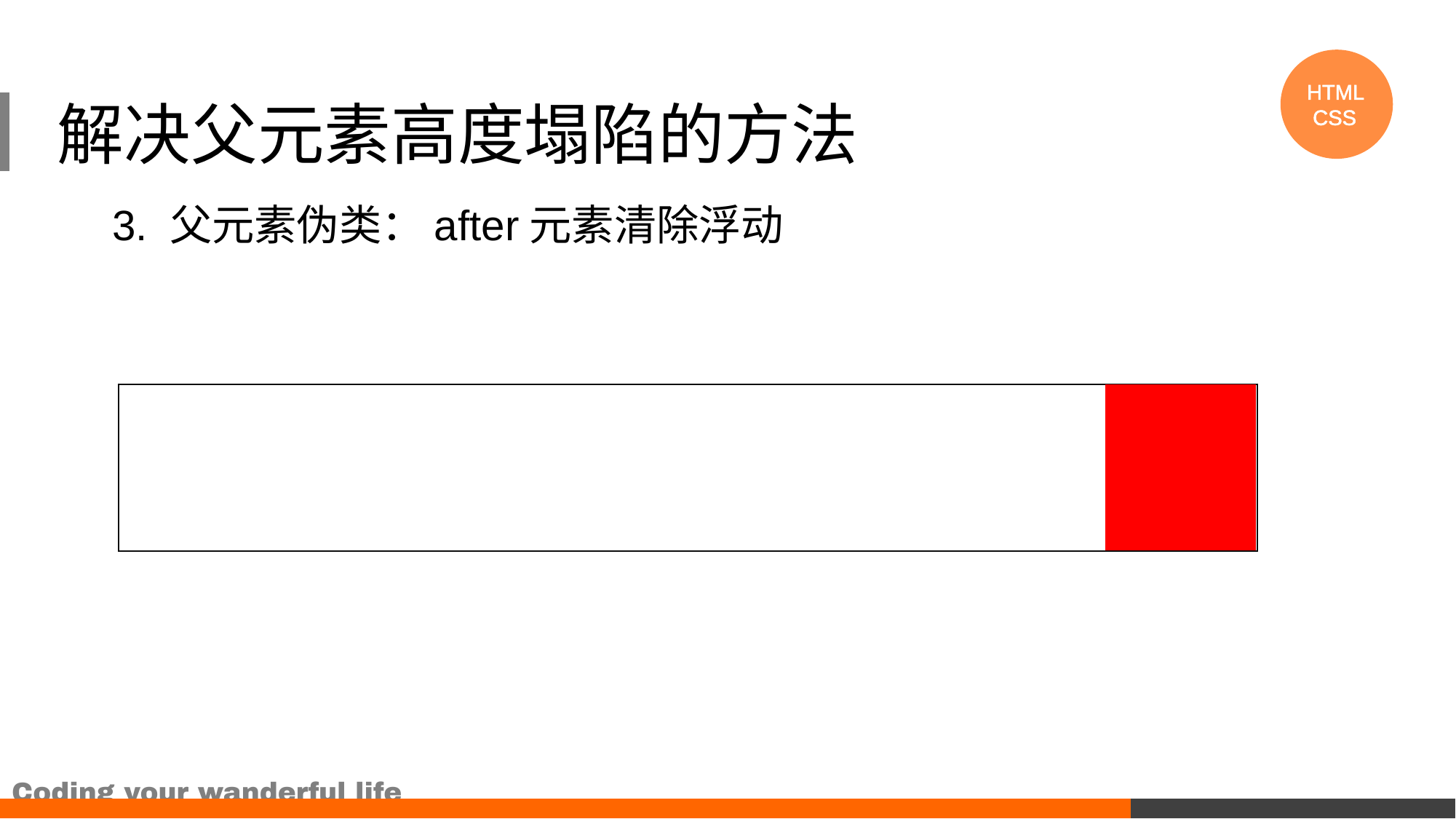

HTML
  CSS
#
  解决父元素高度塌陷的方法

3. 父元素伪类：after元素清除浮动

Coding your wanderful life